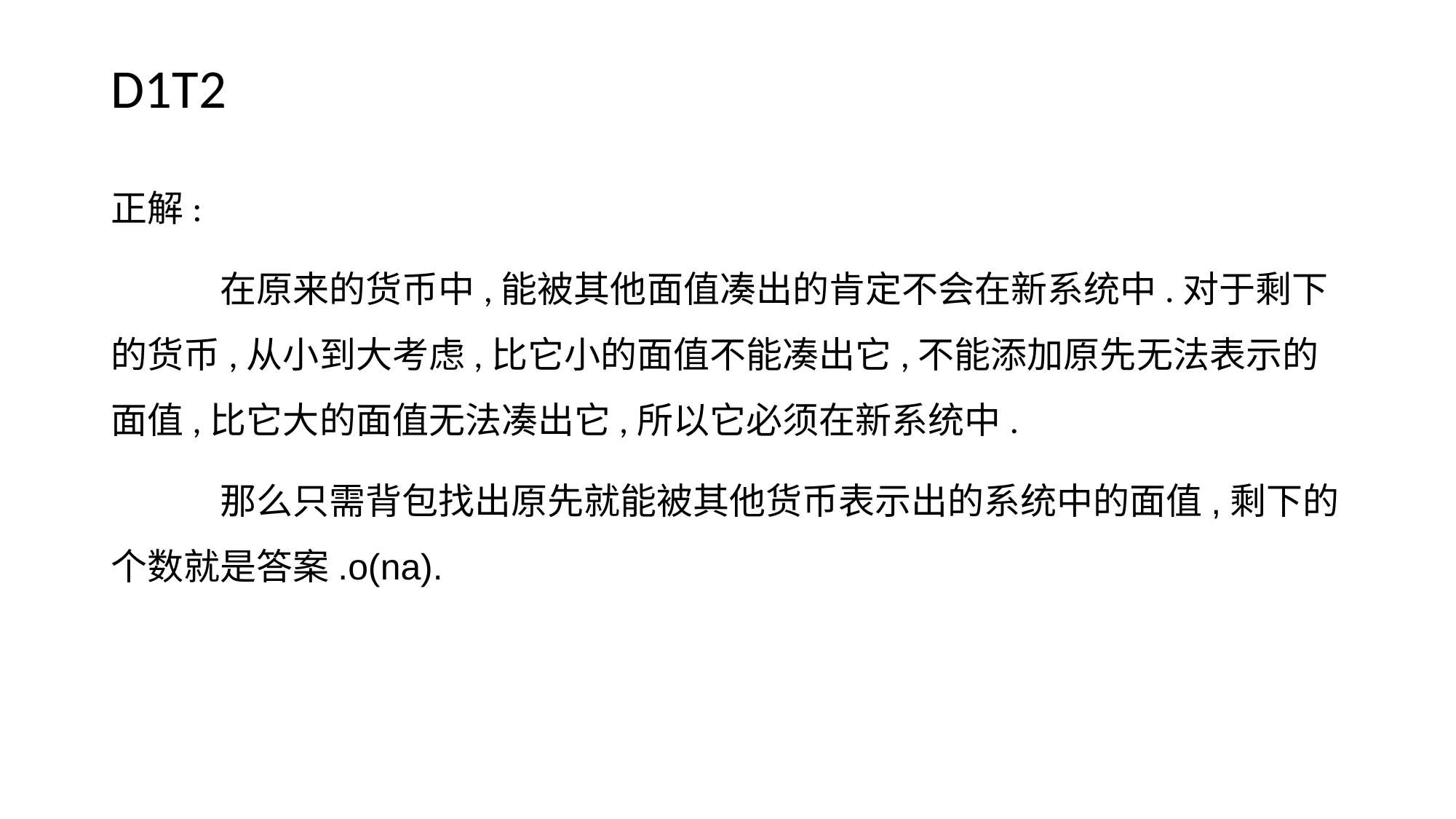

# D1T2
正解:
	在原来的货币中,能被其他面值凑出的肯定不会在新系统中.对于剩下的货币,从小到大考虑,比它小的面值不能凑出它,不能添加原先无法表示的面值,比它大的面值无法凑出它,所以它必须在新系统中.
	那么只需背包找出原先就能被其他货币表示出的系统中的面值,剩下的个数就是答案.o(na).